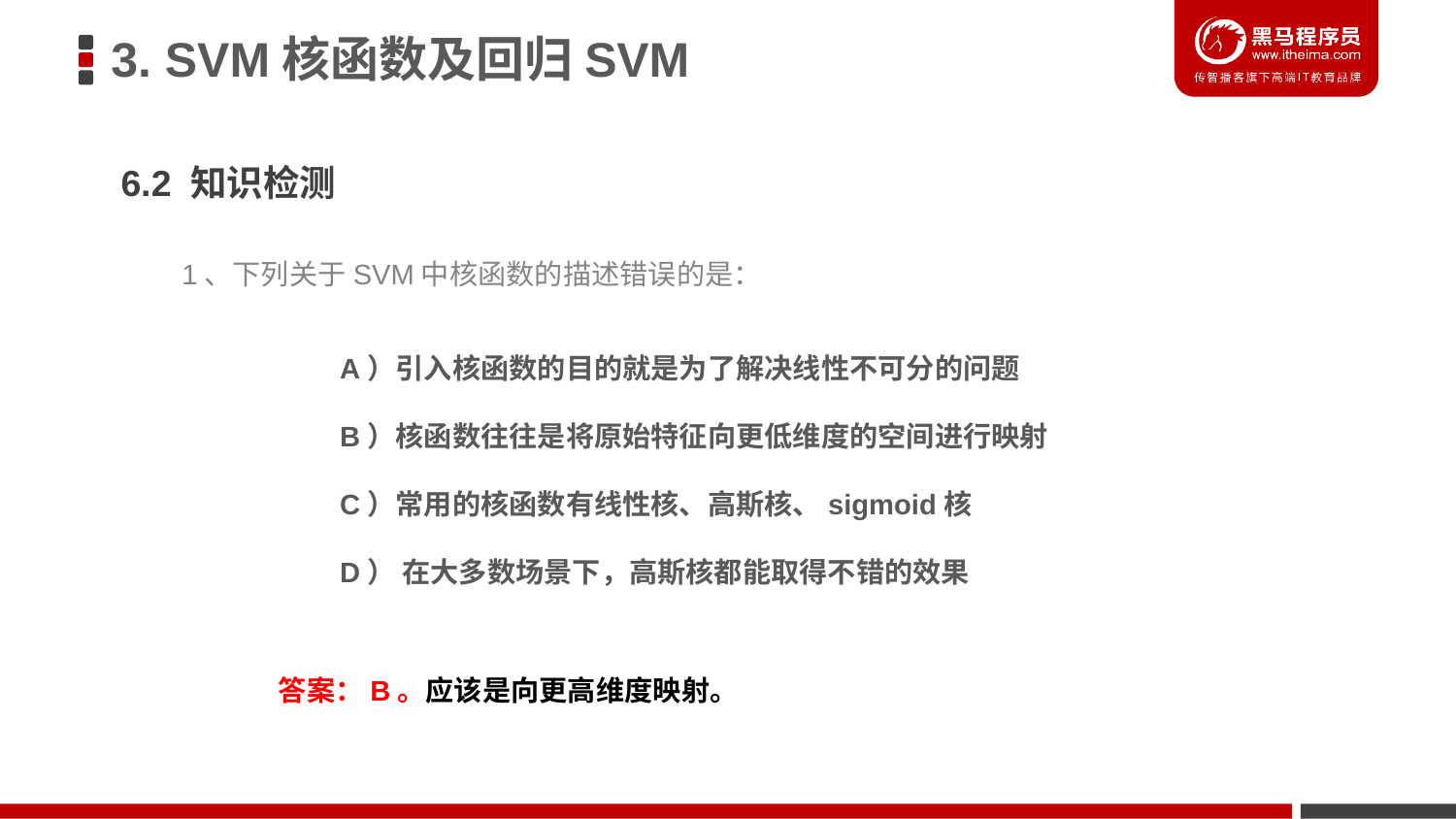

3. SVM核函数及回归SVM
6.2 知识检测
1、下列关于SVM中核函数的描述错误的是：
A）引入核函数的目的就是为了解决线性不可分的问题

B）核函数往往是将原始特征向更低维度的空间进行映射

C）常用的核函数有线性核、高斯核、sigmoid核

D） 在大多数场景下，高斯核都能取得不错的效果
答案：B。应该是向更高维度映射。